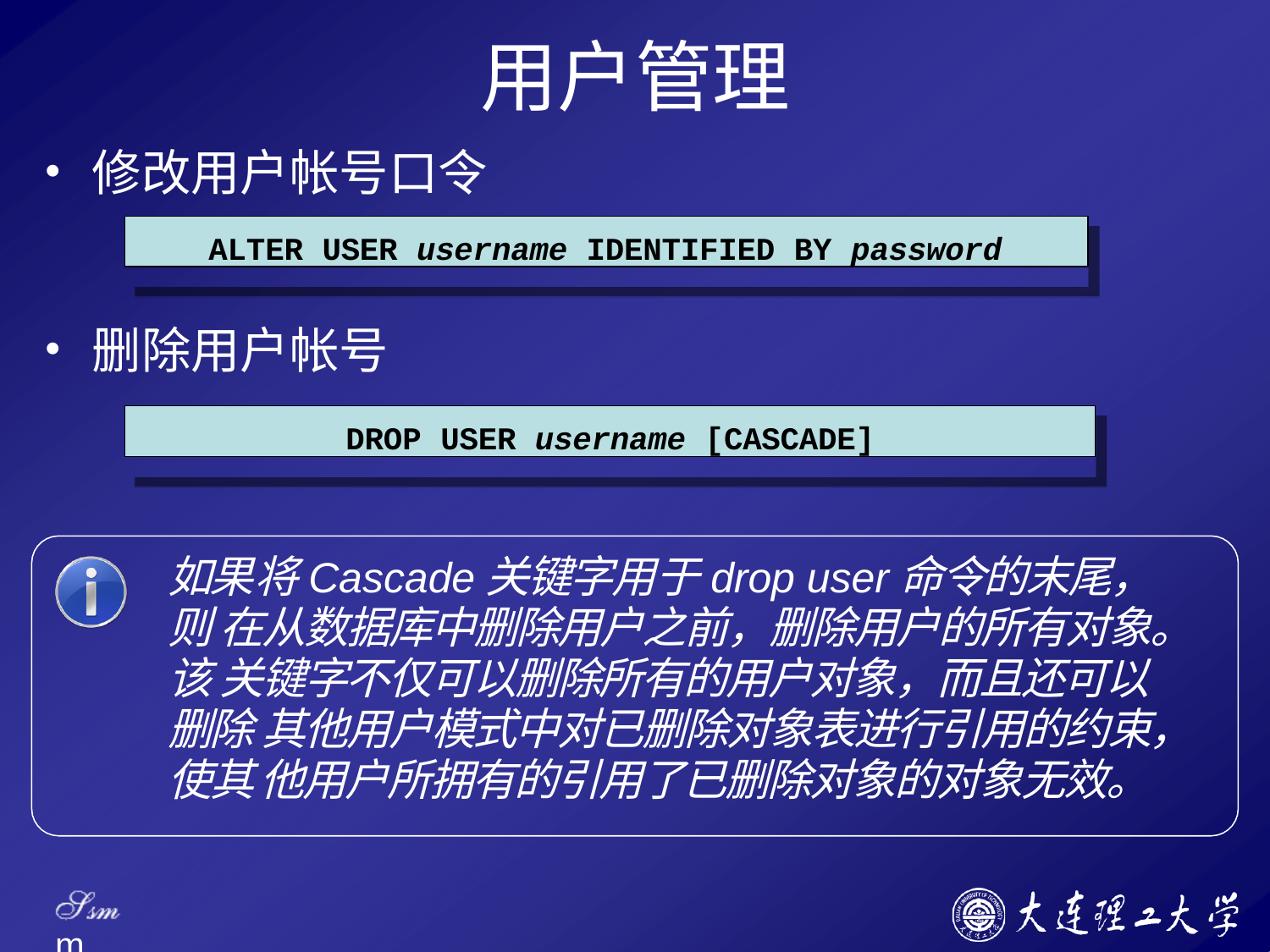

# 用户管理
修改用户帐号口令
ALTER USER username IDENTIFIED BY password

删除用户帐号
DROP USER username [CASCADE]

如果将Cascade关键字用于drop user命令的末尾，则 在从数据库中删除用户之前，删除用户的所有对象。该 关键字不仅可以删除所有的用户对象，而且还可以删除 其他用户模式中对已删除对象表进行引用的约束，使其 他用户所拥有的引用了已删除对象的对象无效。

Ssm